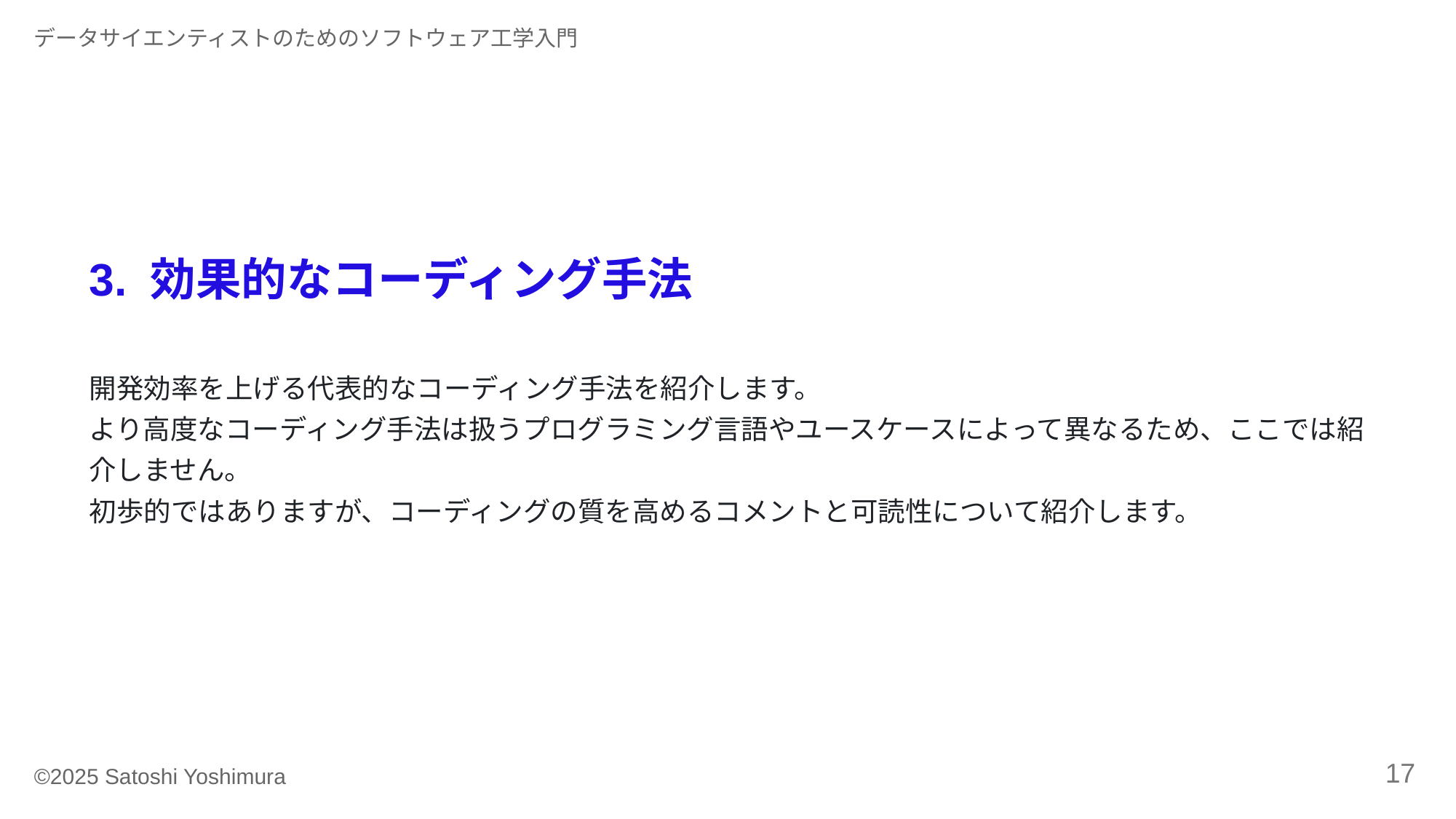

データサイエンティストのためのソフトウェア⼯学⼊⾨
3. 効果的なコーディング⼿法
開発効率を上げる代表的なコーディング⼿法を紹介します。
より⾼度なコーディング⼿法は扱うプログラミング⾔語やユースケースによって異なるため、ここでは紹
介しません。
初歩的ではありますが、コーディングの質を⾼めるコメントと可読性について紹介します。
17
©2025 Satoshi Yoshimura